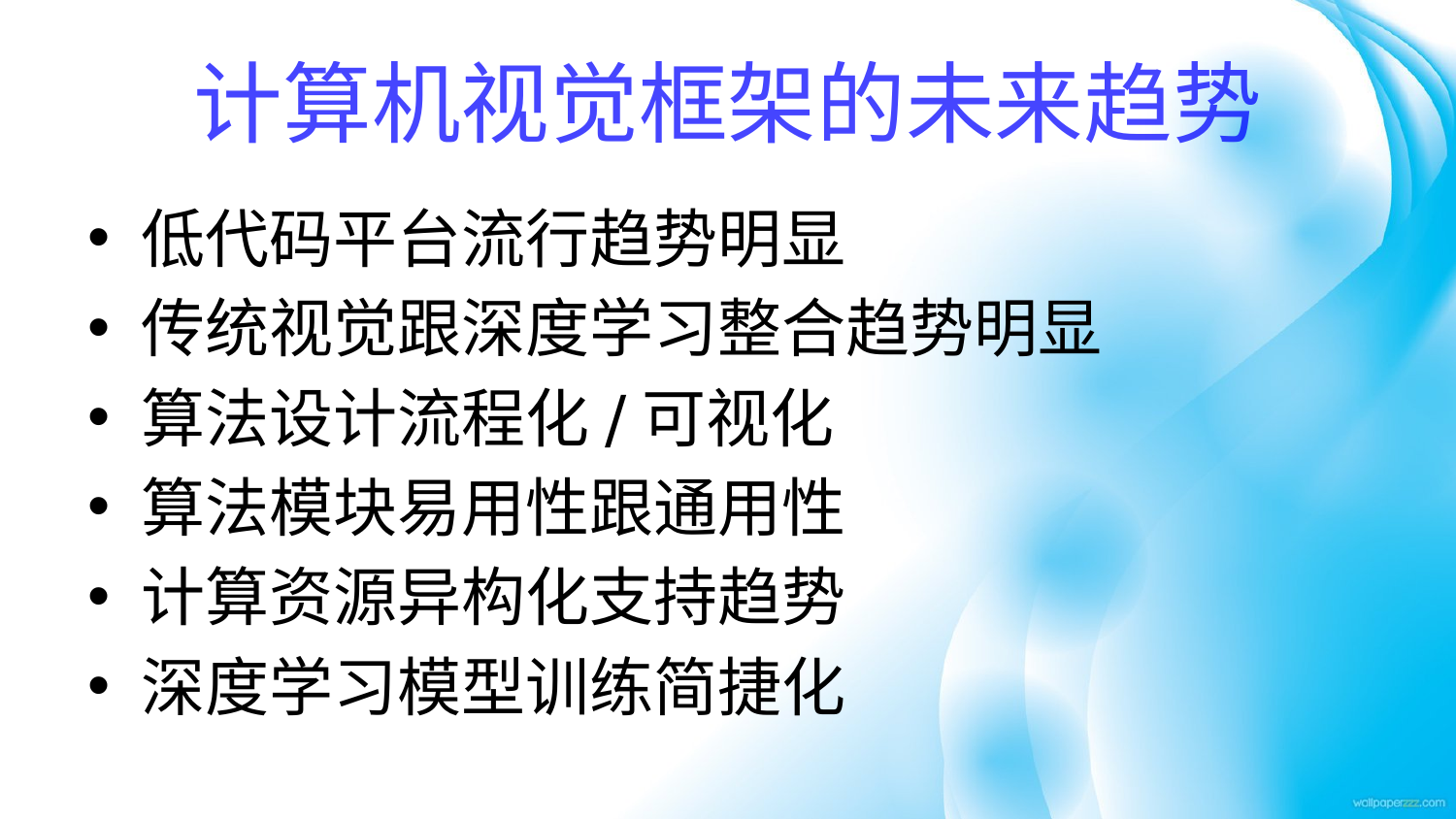

# 计算机视觉框架的未来趋势
低代码平台流行趋势明显
传统视觉跟深度学习整合趋势明显
算法设计流程化/可视化
算法模块易用性跟通用性
计算资源异构化支持趋势
深度学习模型训练简捷化